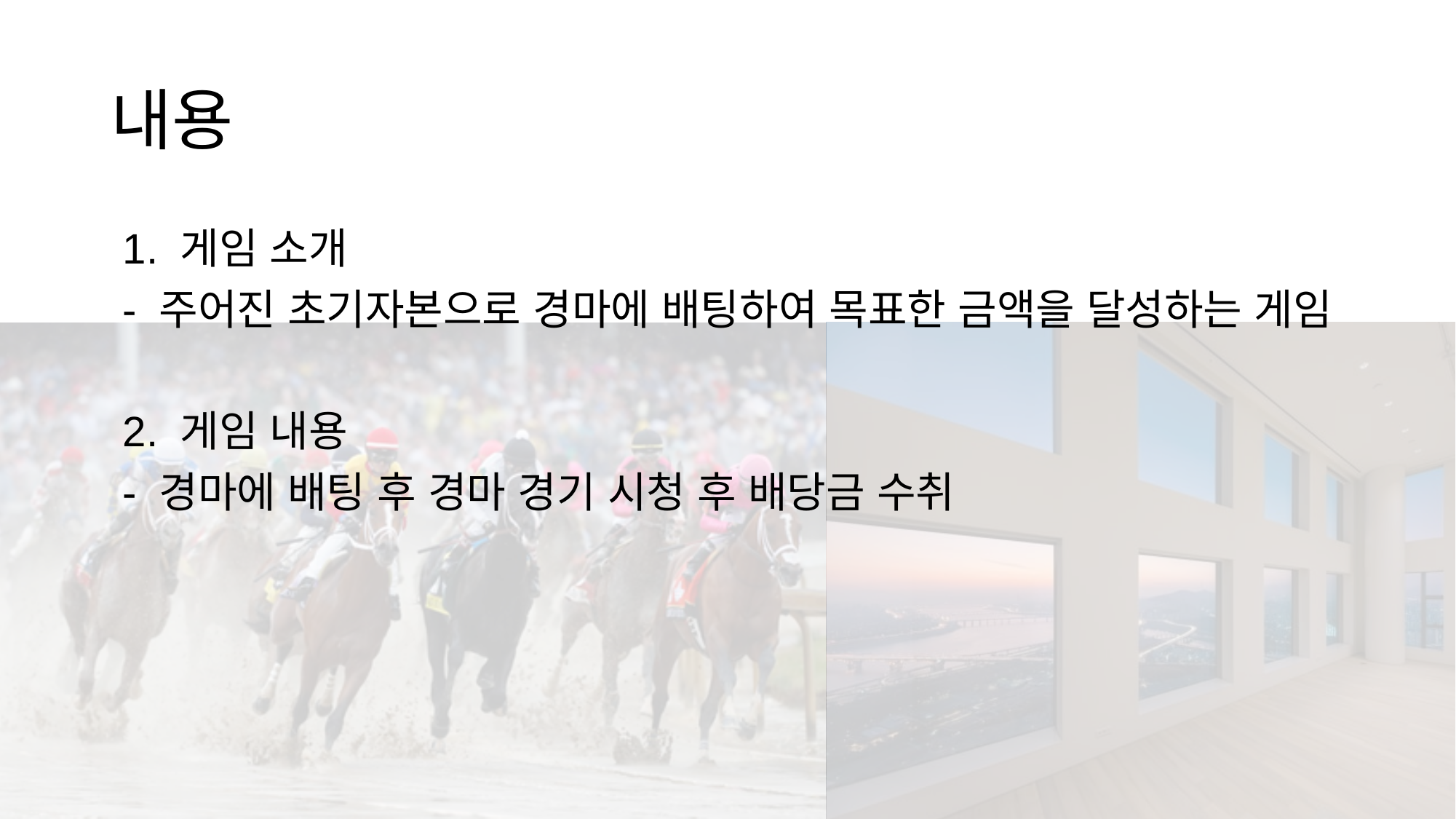

# 내용
 1. 게임 소개
 - 주어진 초기자본으로 경마에 배팅하여 목표한 금액을 달성하는 게임

 2. 게임 내용
 - 경마에 배팅 후 경마 경기 시청 후 배당금 수취